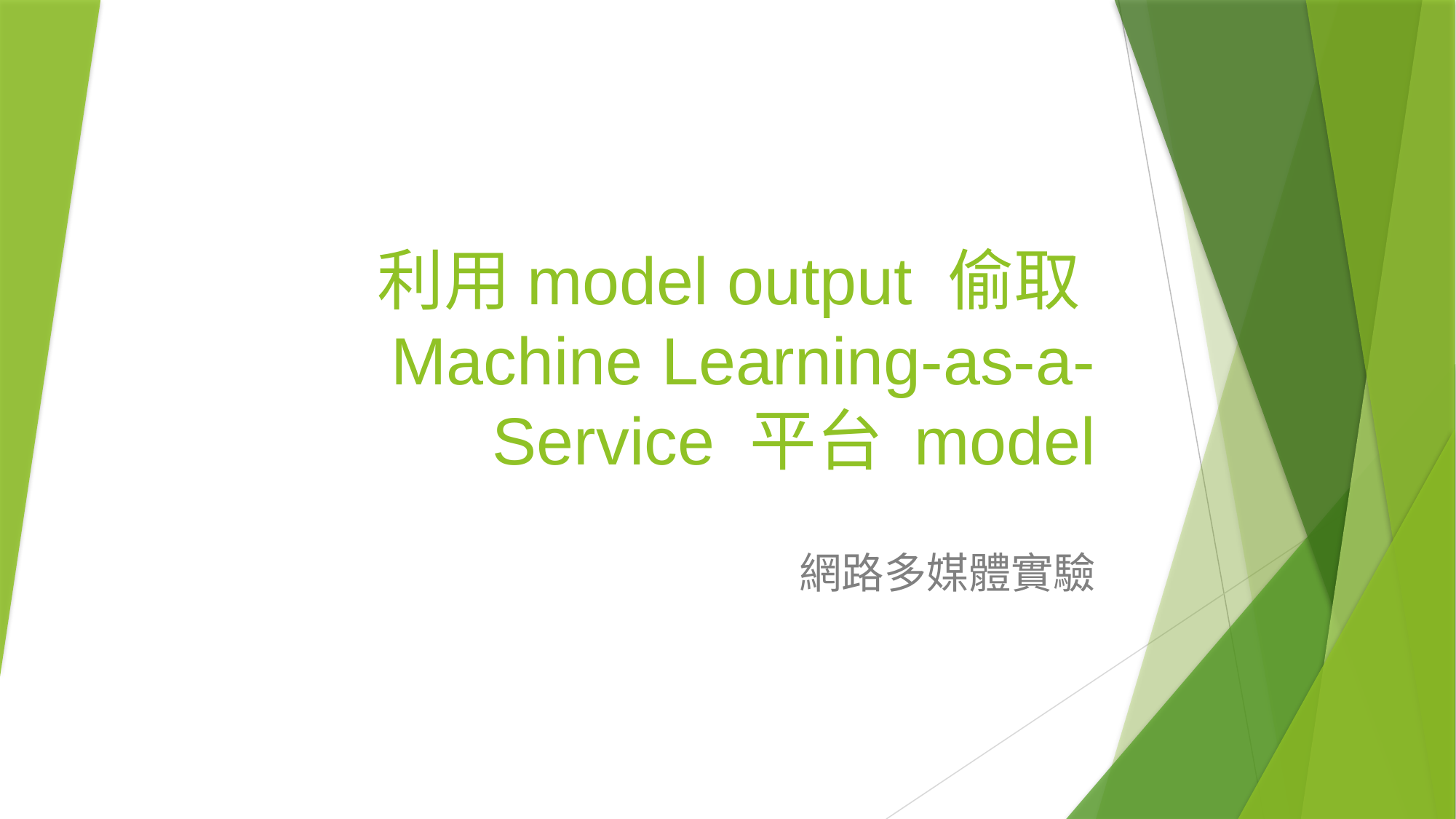

# 利用model output 偷取 Machine Learning-as-a-Service 平台 model
網路多媒體實驗